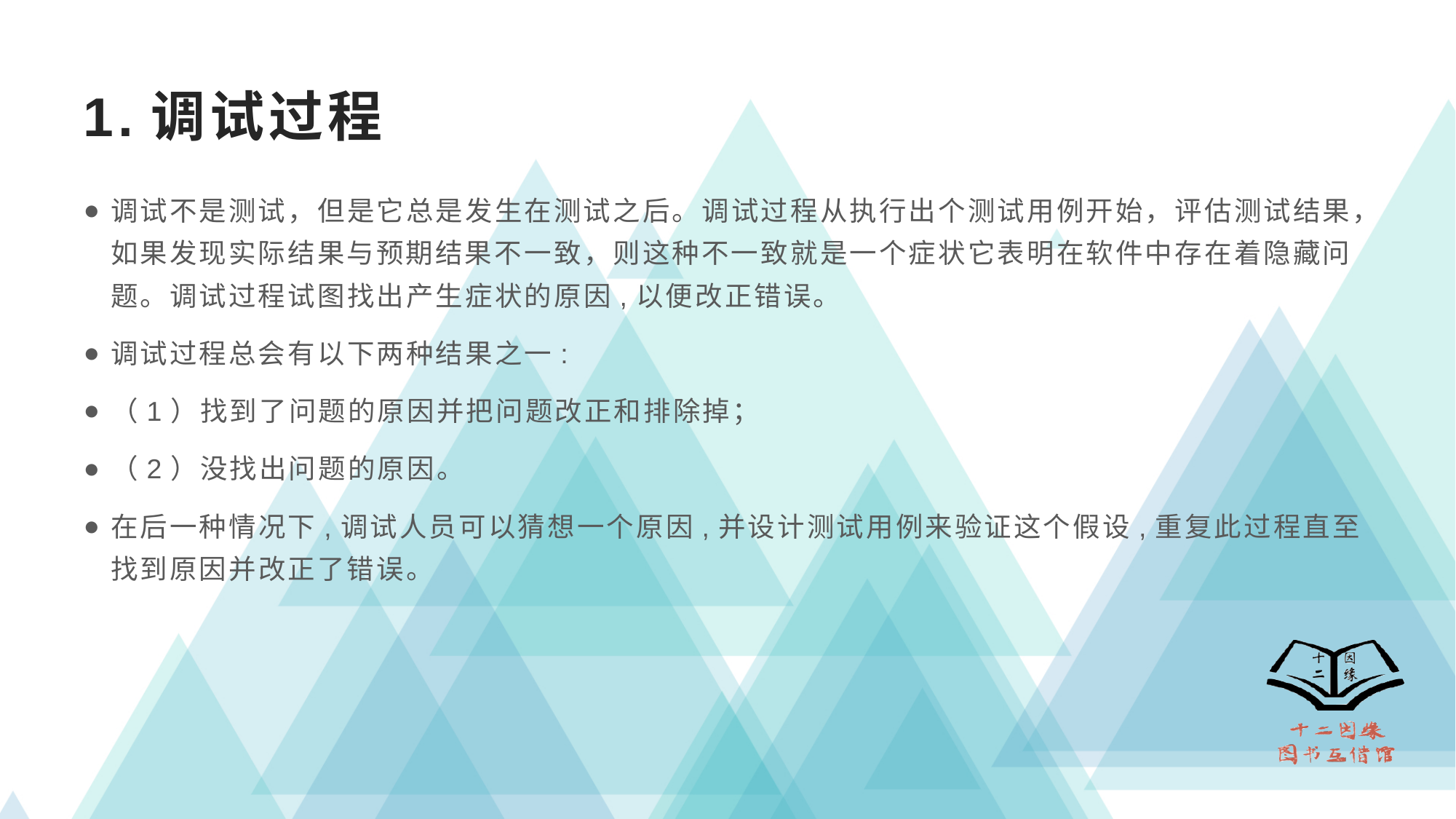

# 1.调试过程
调试不是测试，但是它总是发生在测试之后。调试过程从执行出个测试用例开始，评估测试结果，如果发现实际结果与预期结果不一致，则这种不一致就是一个症状它表明在软件中存在着隐藏问题。调试过程试图找出产生症状的原因,以便改正错误。
调试过程总会有以下两种结果之一:
（1）找到了问题的原因并把问题改正和排除掉；
（2）没找出问题的原因。
在后一种情况下,调试人员可以猜想一个原因,并设计测试用例来验证这个假设,重复此过程直至找到原因并改正了错误。